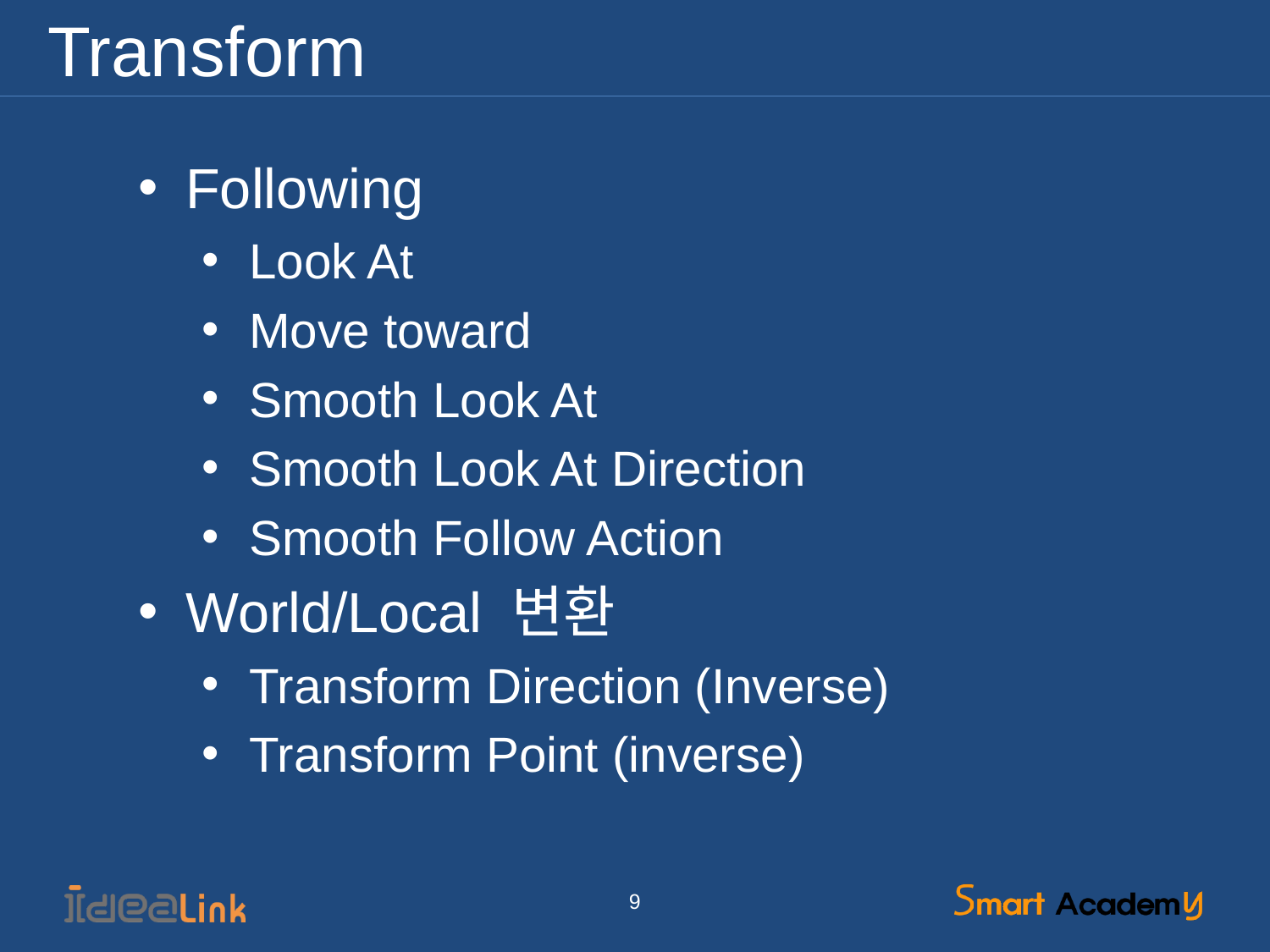

# Transform
Following
Look At
Move toward
Smooth Look At
Smooth Look At Direction
Smooth Follow Action
World/Local 변환
Transform Direction (Inverse)
Transform Point (inverse)
9